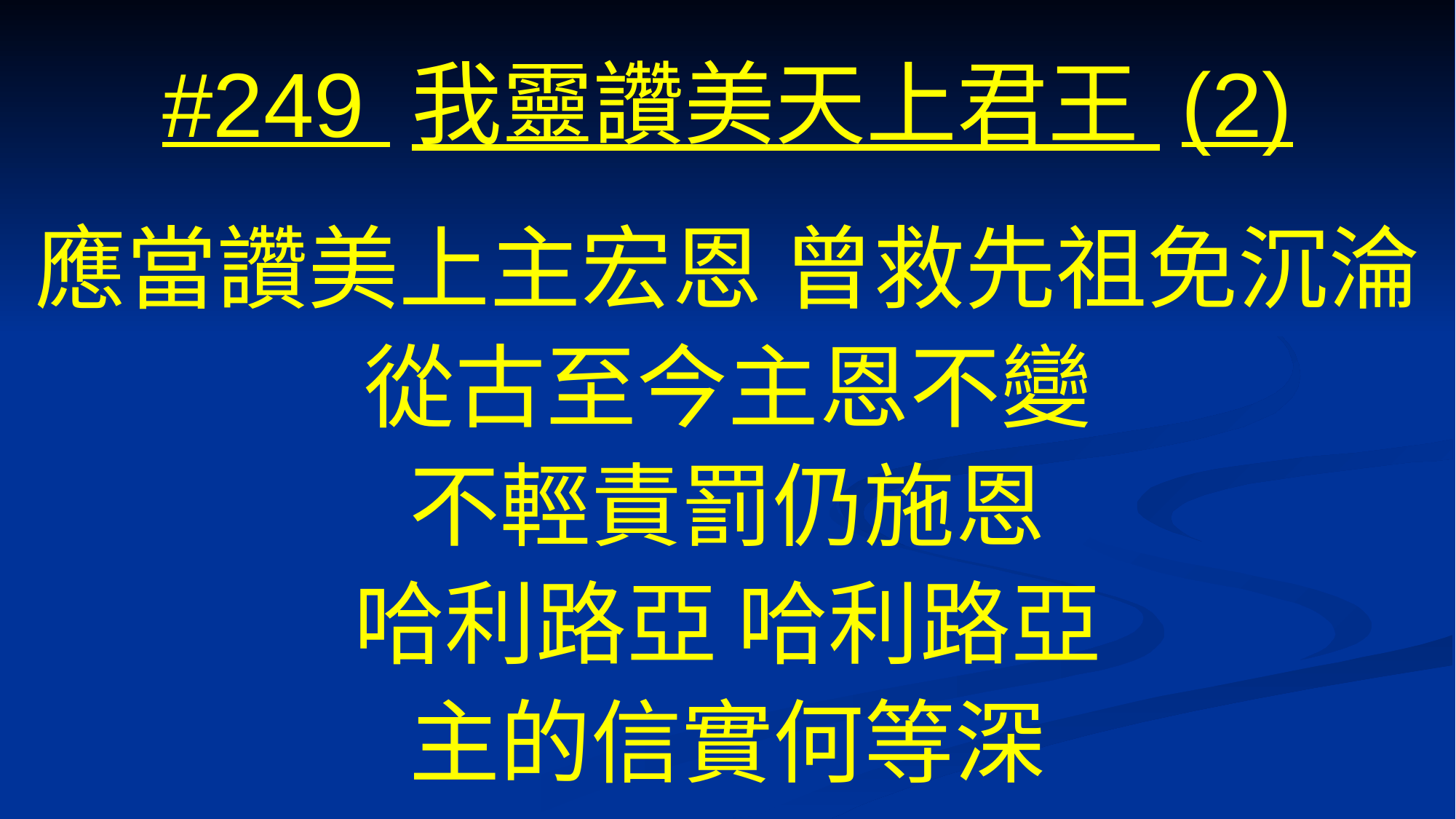

# #249 我靈讚美天上君王 (2)
應當讚美上主宏恩 曾救先祖免沉淪
從古至今主恩不變
不輕責罰仍施恩
哈利路亞 哈利路亞
主的信實何等深